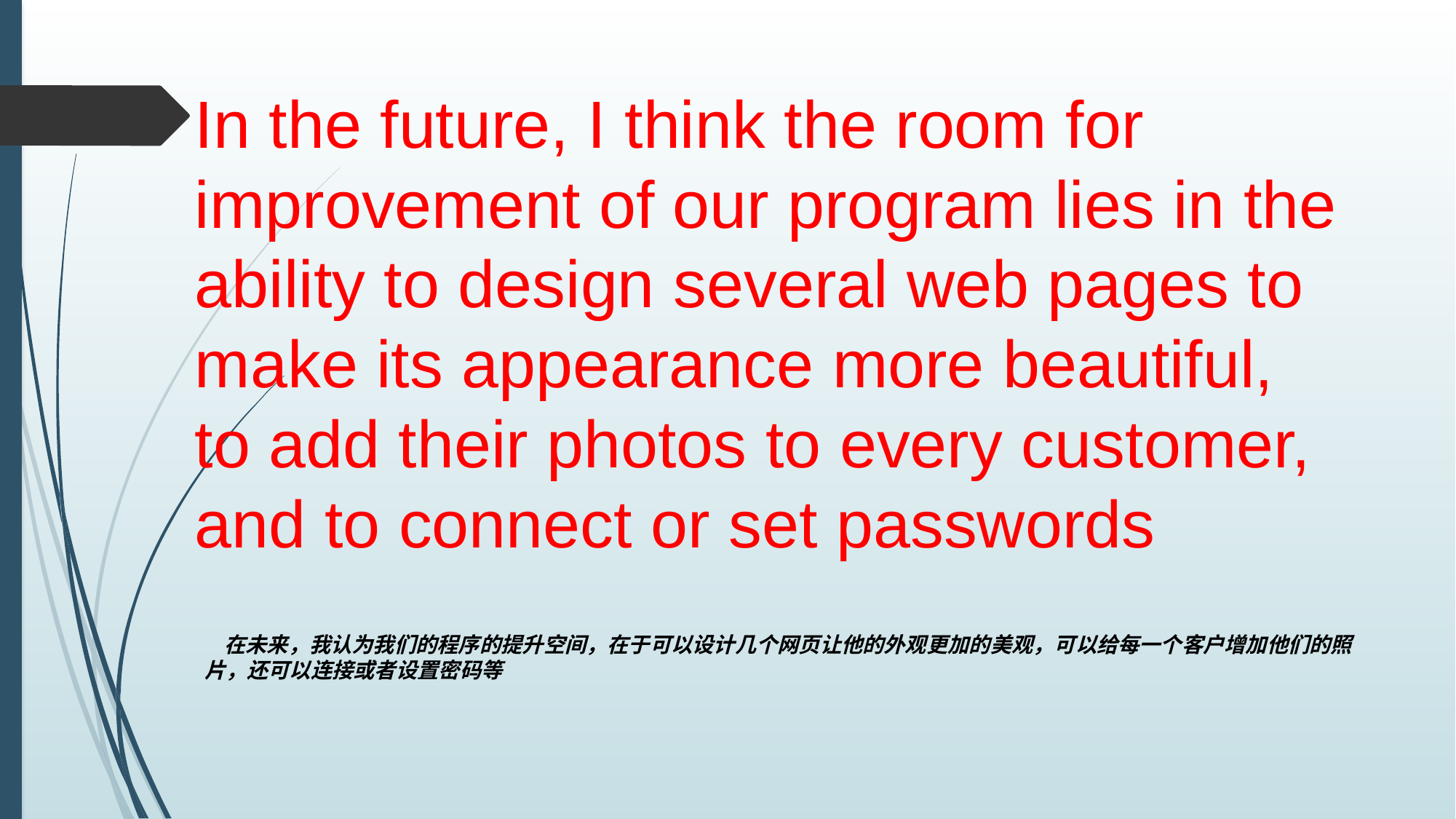

In the future, I think the room for improvement of our program lies in the ability to design several web pages to make its appearance more beautiful, to add their photos to every customer, and to connect or set passwords
   在未来，我认为我们的程序的提升空间，在于可以设计几个网页让他的外观更加的美观，可以给每一个客户增加他们的照片，还可以连接或者设置密码等